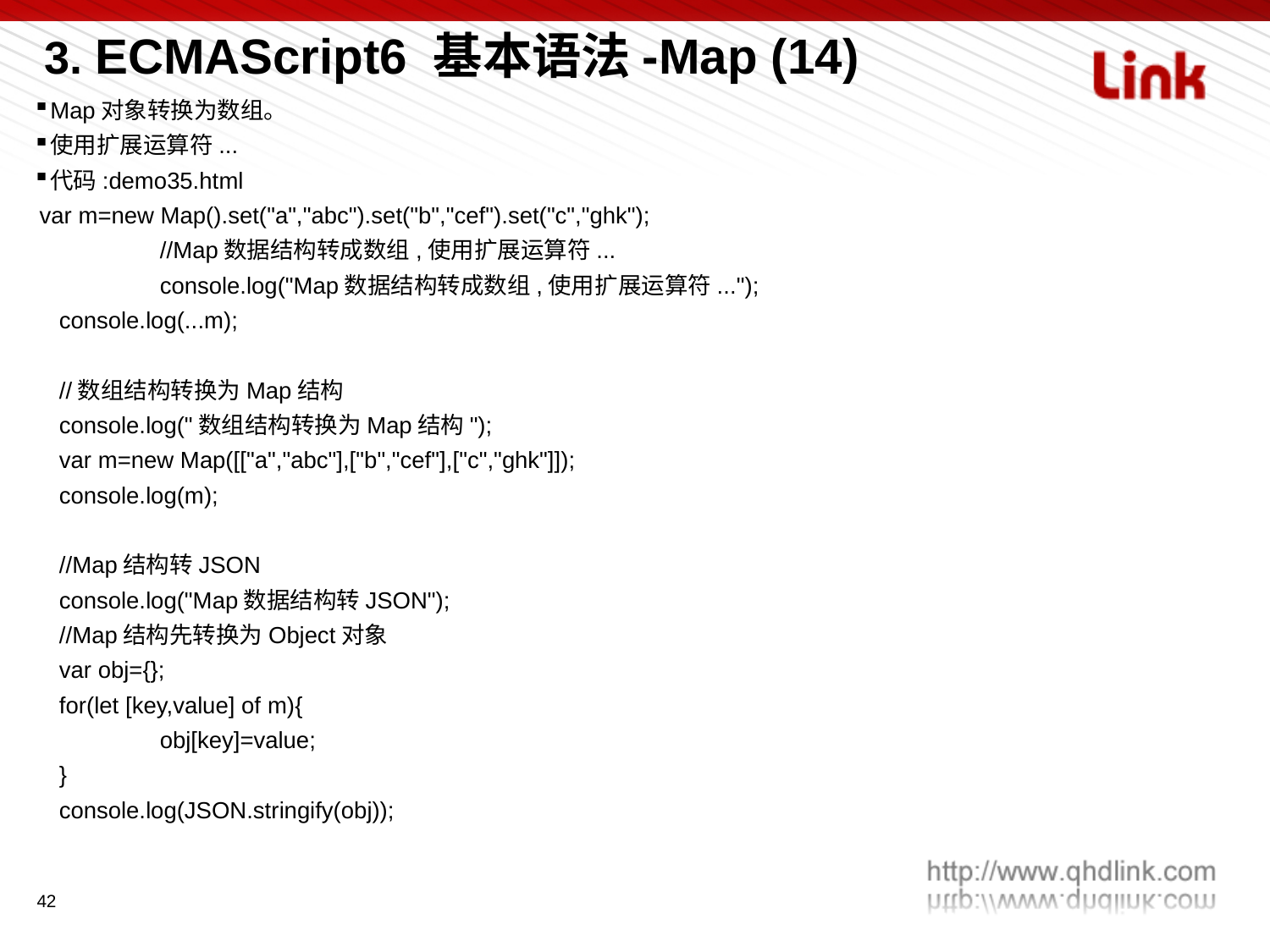

3. ECMAScript6 基本语法-Map (14)
Map对象转换为数组。
使用扩展运算符...
代码:demo35.html
 var m=new Map().set("a","abc").set("b","cef").set("c","ghk");
	//Map数据结构转成数组,使用扩展运算符...
	console.log("Map数据结构转成数组,使用扩展运算符...");
    console.log(...m);

    //数组结构转换为Map结构
    console.log("数组结构转换为Map结构");
    var m=new Map([["a","abc"],["b","cef"],["c","ghk"]]);
    console.log(m);

    //Map结构转JSON
    console.log("Map数据结构转JSON");
    //Map结构先转换为Object对象
    var obj={};
    for(let [key,value] of m){
    	obj[key]=value;
    }
    console.log(JSON.stringify(obj));

42